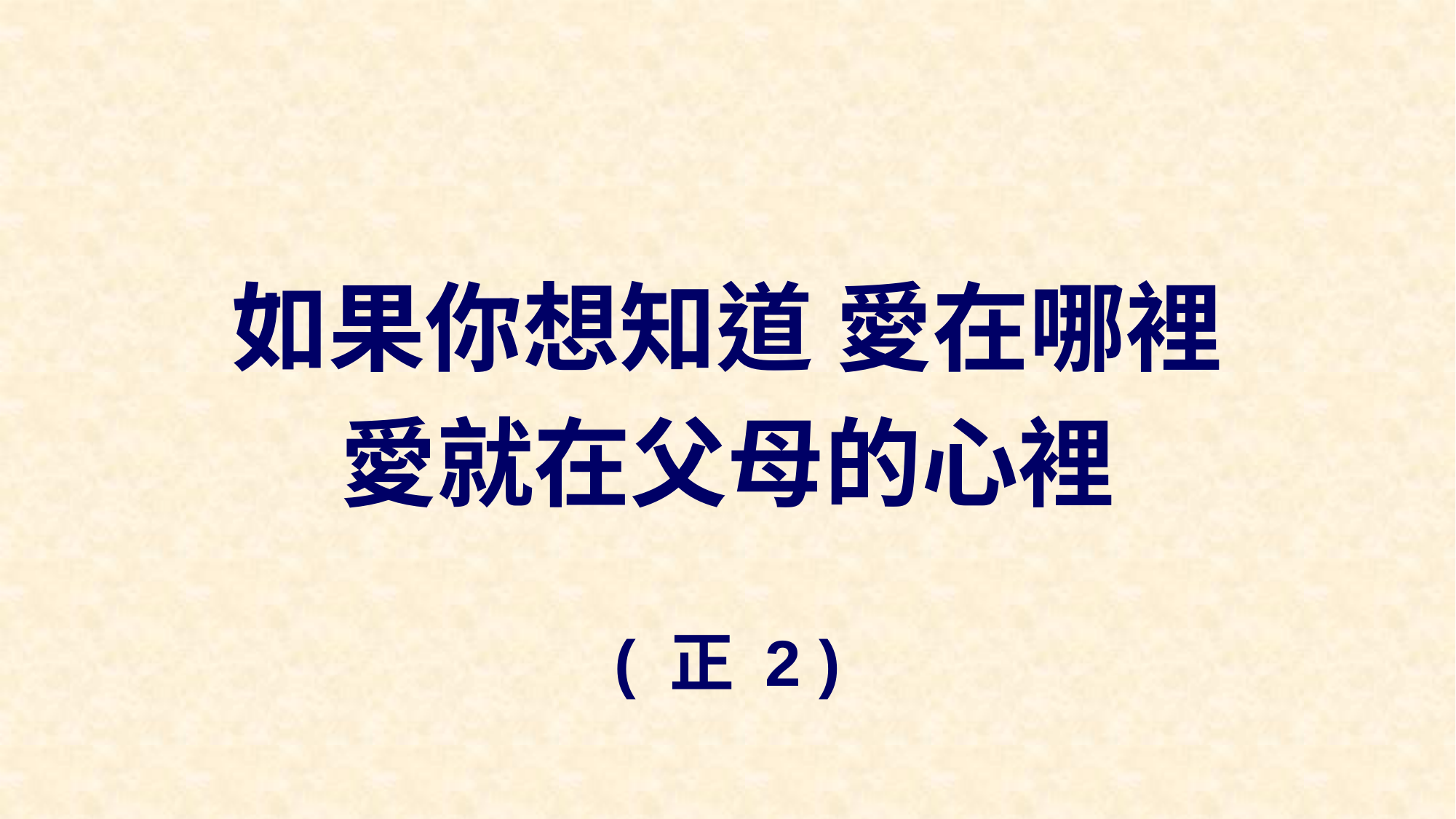

如果你想知道 愛在哪裡
愛就在父母的心裡
( 正 2 )